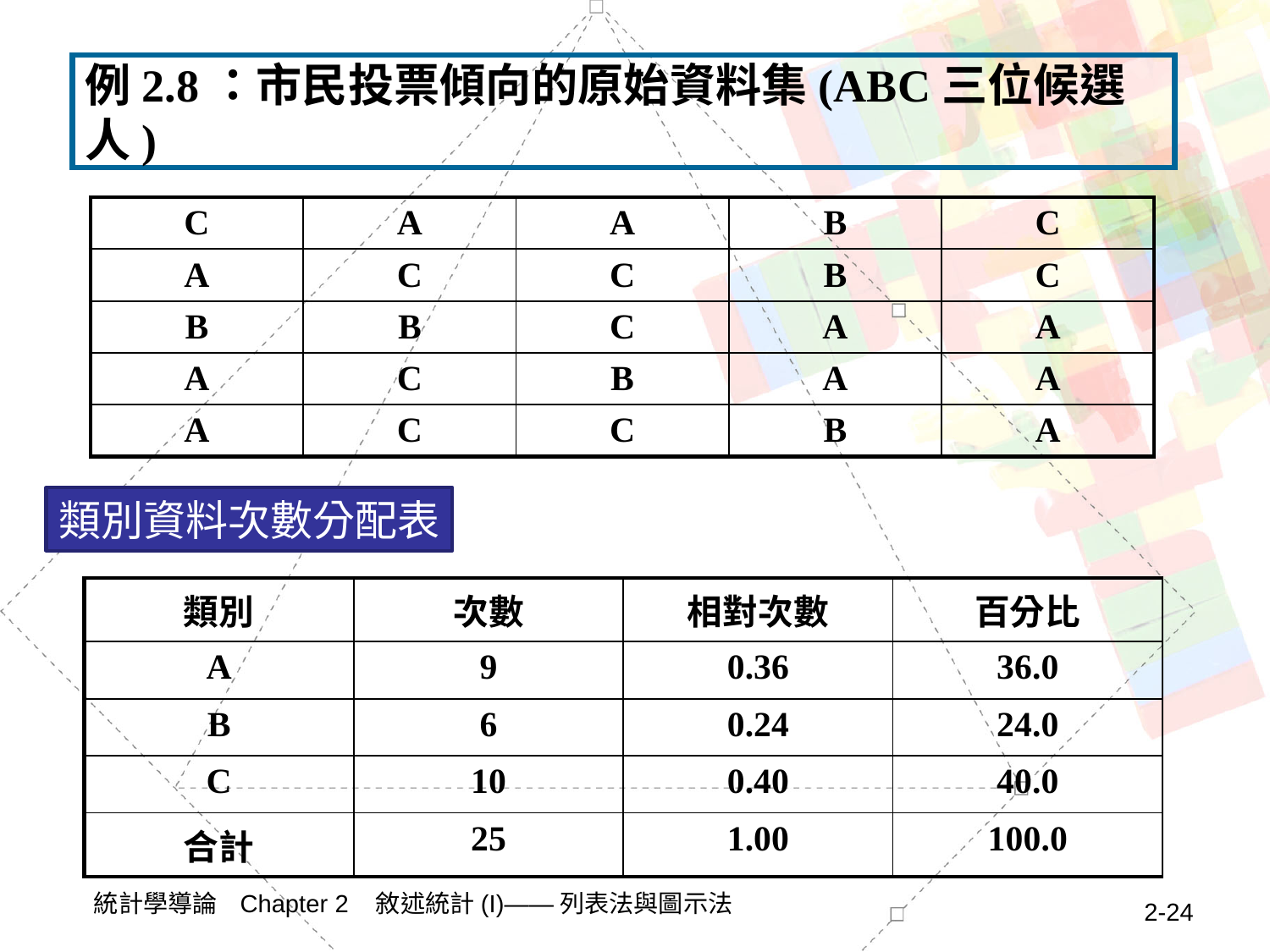

# 例2.8：市民投票傾向的原始資料集(ABC三位候選人)
| C | A | A | B | C |
| --- | --- | --- | --- | --- |
| A | C | C | B | C |
| B | B | C | A | A |
| A | C | B | A | A |
| A | C | C | B | A |
類別資料次數分配表
| 類別 | 次數 | 相對次數 | 百分比 |
| --- | --- | --- | --- |
| A | 9 | 0.36 | 36.0 |
| B | 6 | 0.24 | 24.0 |
| C | 10 | 0.40 | 40.0 |
| 合計 | 25 | 1.00 | 100.0 |
統計學導論   Chapter 2   敘述統計(I)——列表法與圖示法
2-24